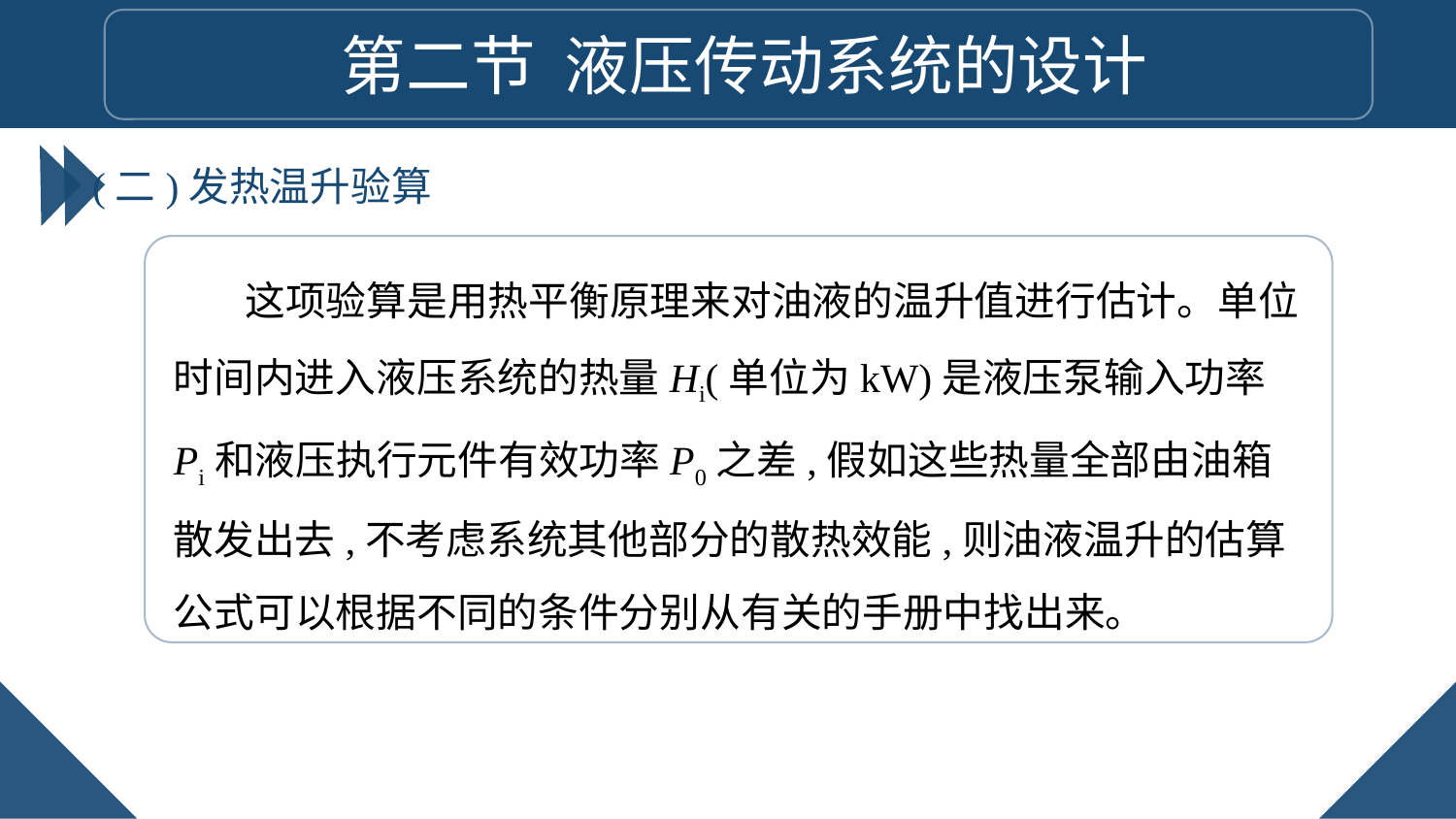

第二节  液压传动系统的设计

(二)发热温升验算

这项验算是用热平衡原理来对油液的温升值进行估计。单位时间内进入液压系统的热量Hi(单位为kW)是液压泵输入功率Pi和液压执行元件有效功率P0之差,假如这些热量全部由油箱散发出去,不考虑系统其他部分的散热效能,则油液温升的估算公式可以根据不同的条件分别从有关的手册中找出来。